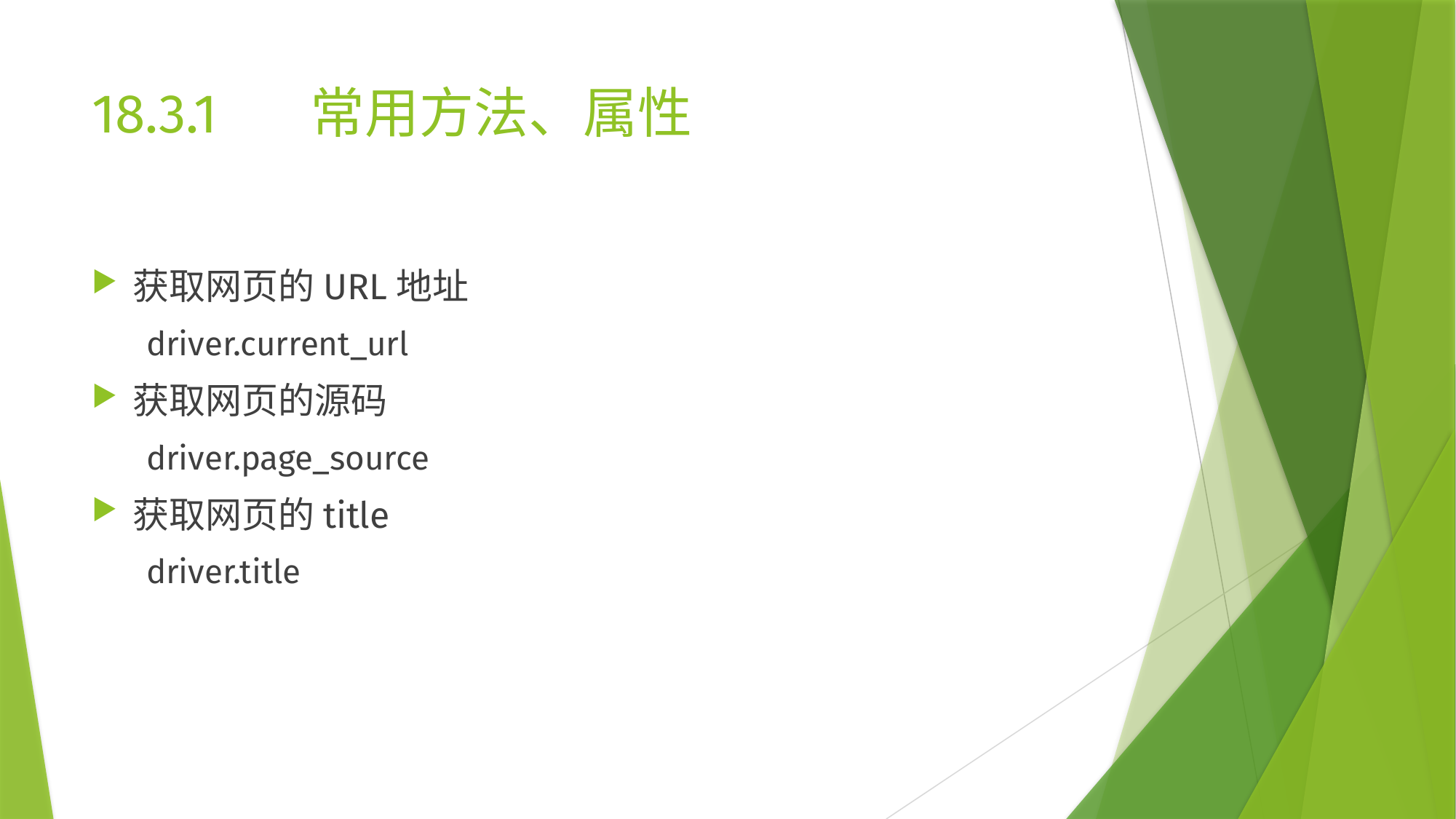

# 18.3.1	常用方法、属性
获取网页的URL地址
driver.current_url
获取网页的源码
driver.page_source
获取网页的title
driver.title